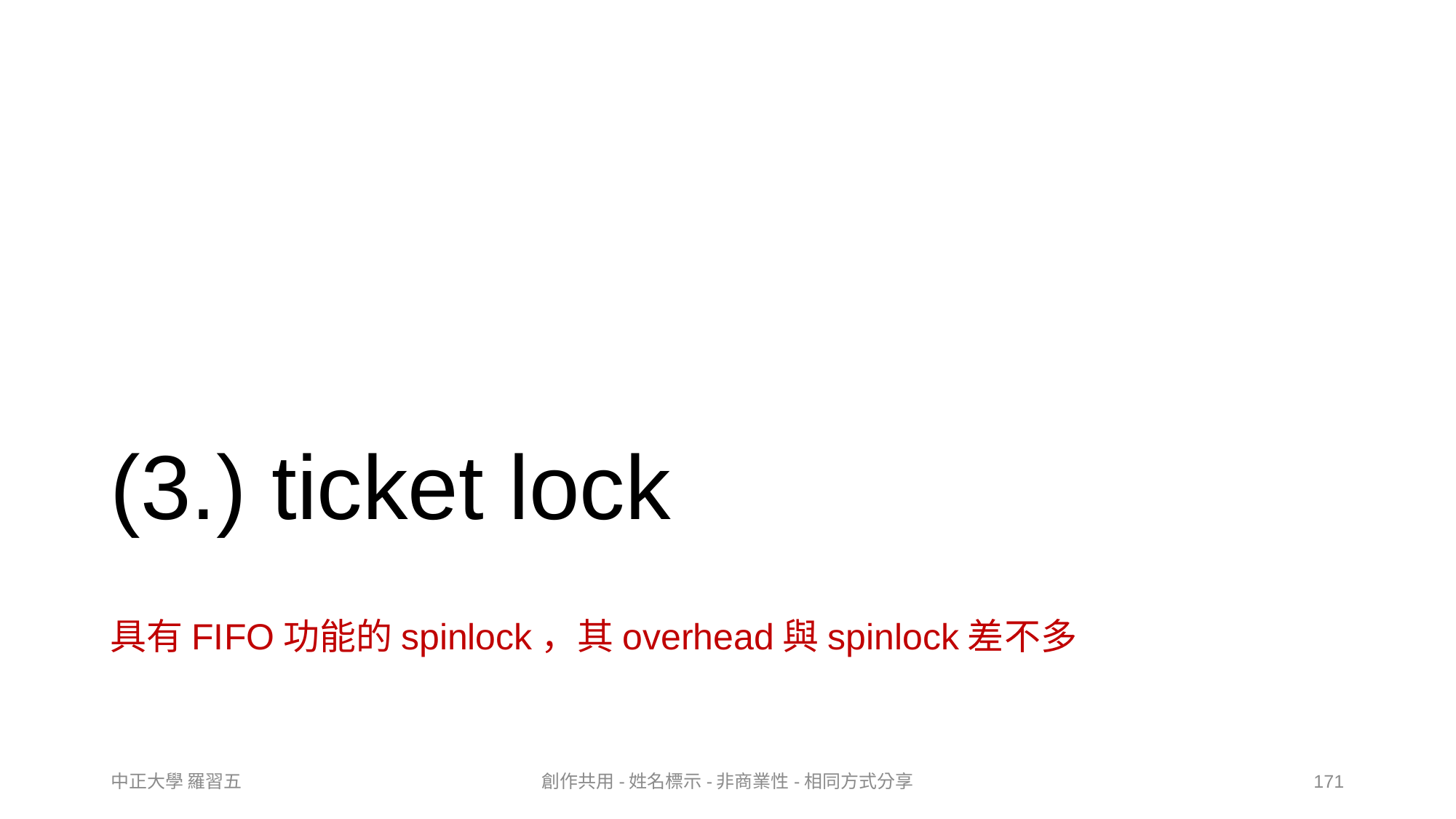

# (3.) ticket lock
具有FIFO功能的spinlock，其overhead與spinlock差不多
中正大學 羅習五
創作共用-姓名標示-非商業性-相同方式分享
171